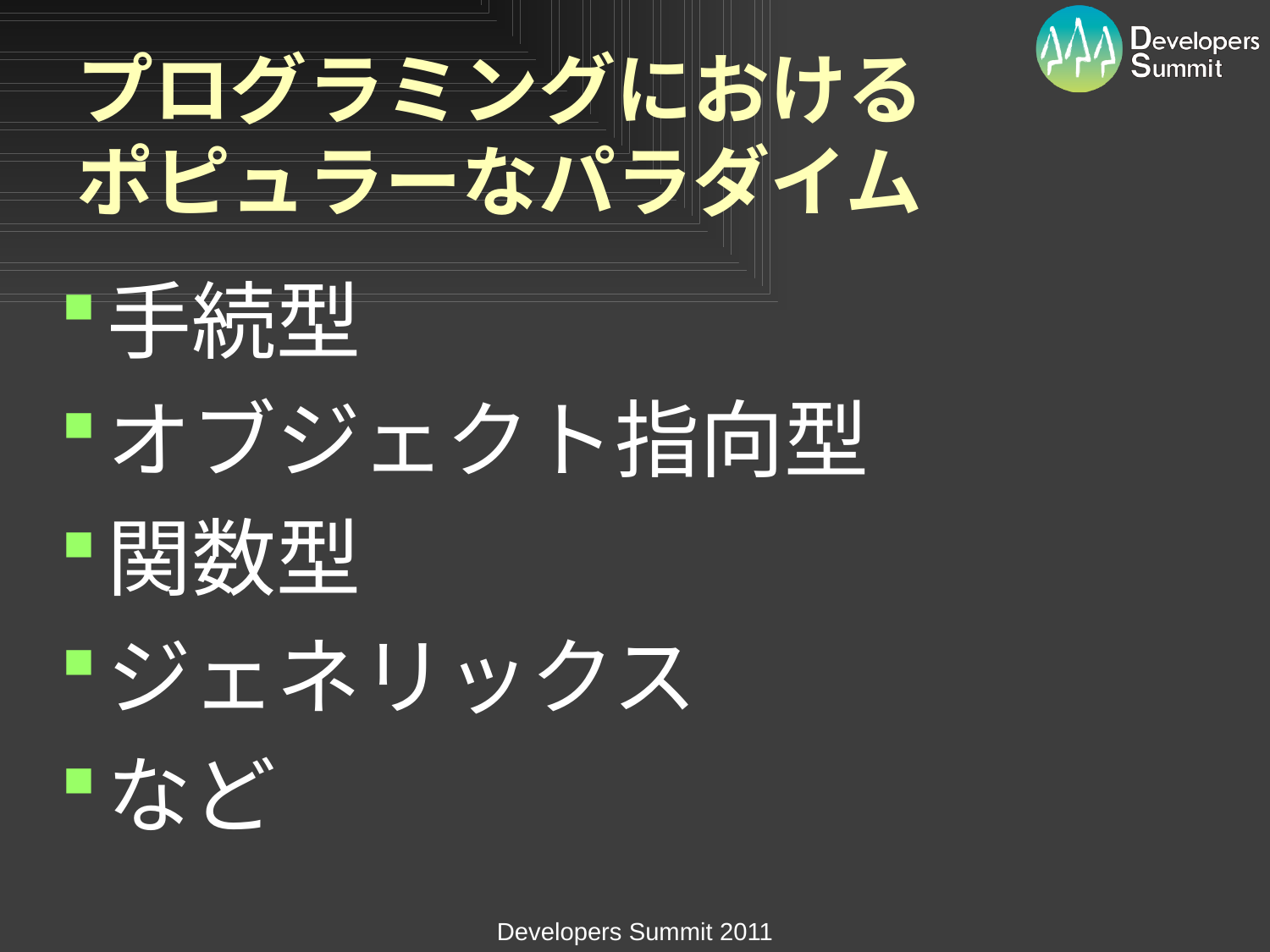

# プログラミングにおける ポピュラーなパラダイム
手続型
オブジェクト指向型
関数型
ジェネリックス
など